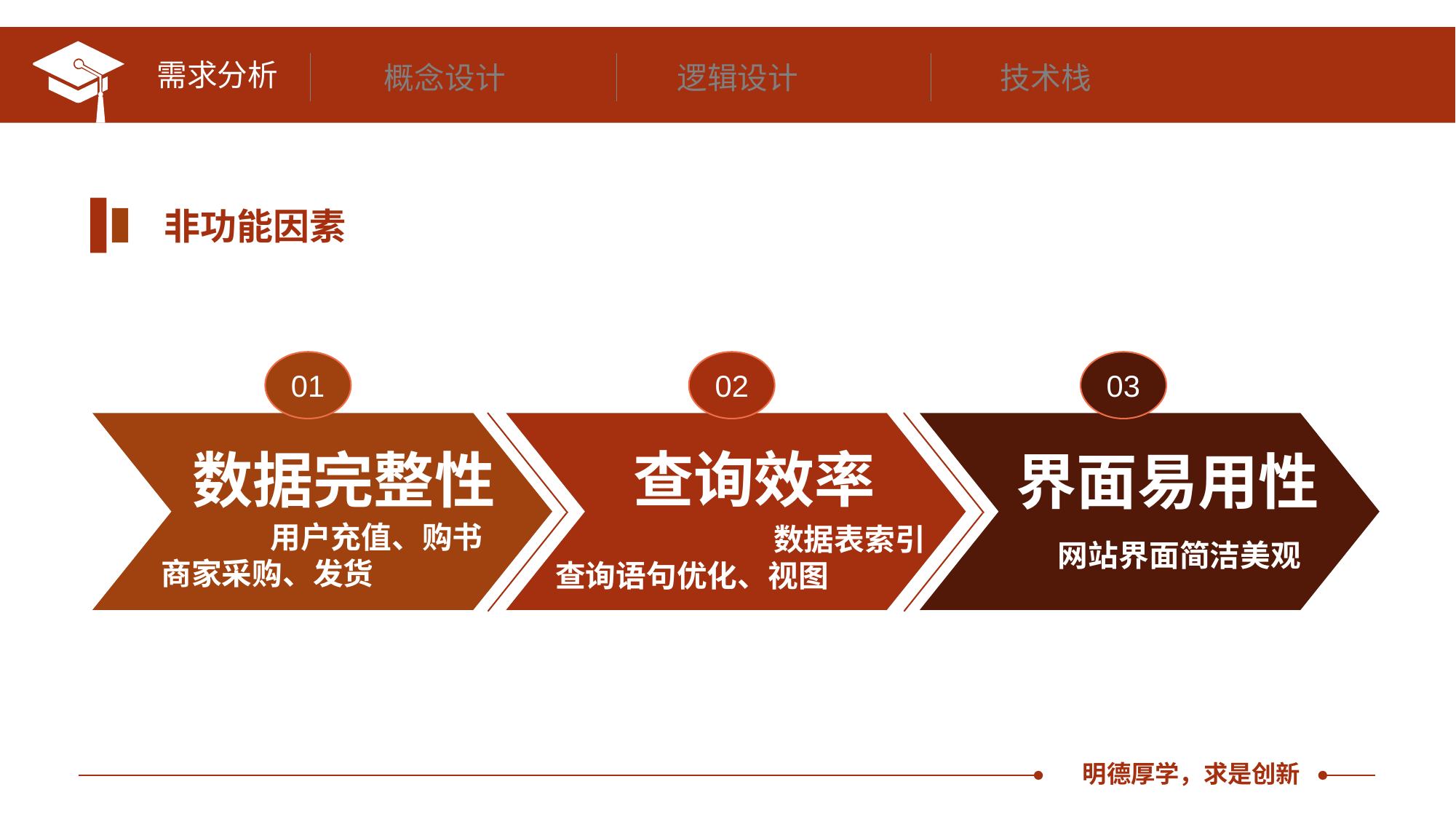

需求分析
概念设计
逻辑设计
技术栈

非功能因素

01
02
03

查询效率
数据完整性
界面易用性
	用户充值、购书
商家采购、发货
		数据表索引
查询语句优化、视图
网站界面简洁美观